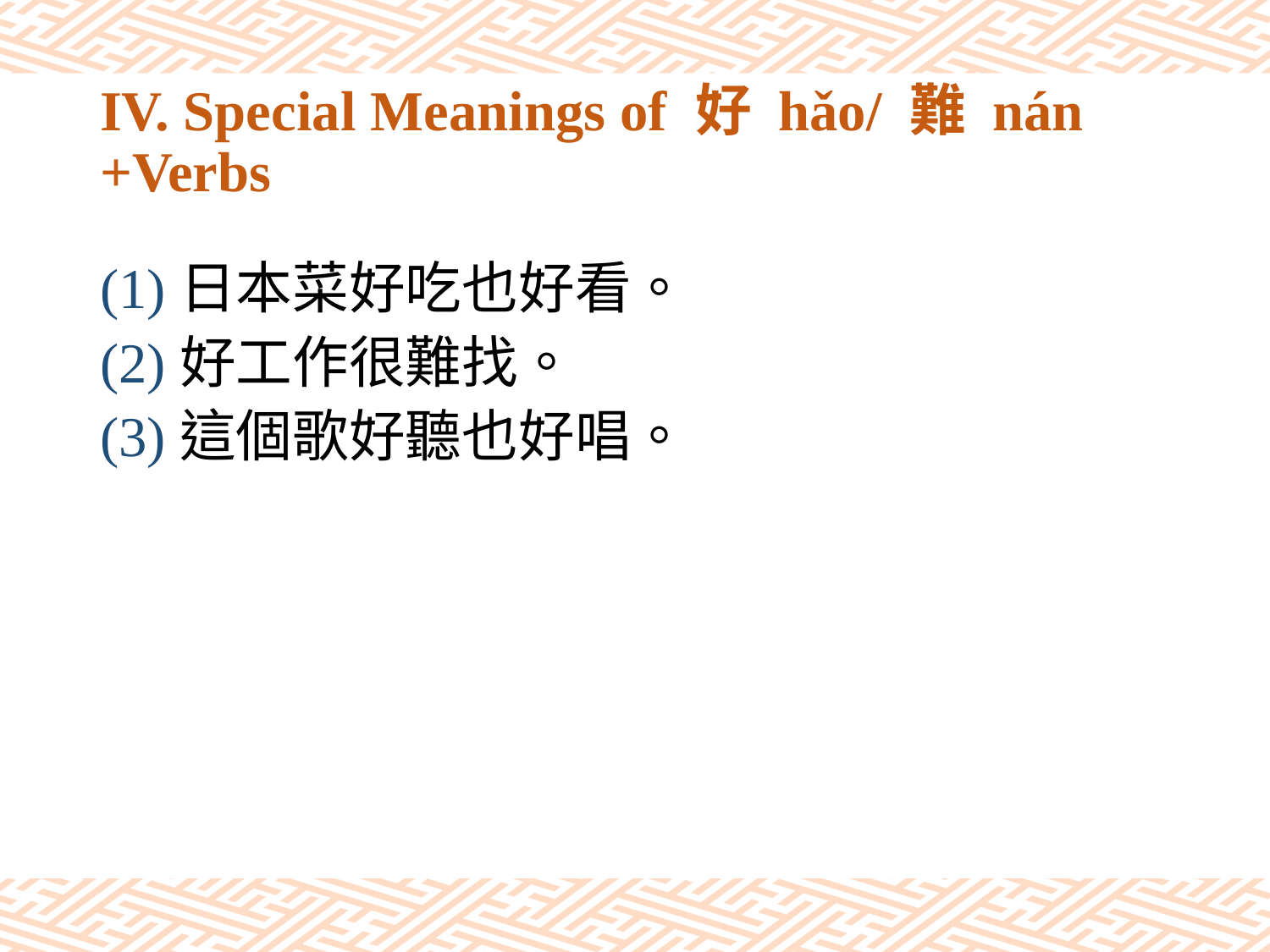

# IV. Special Meanings of 好 hǎo/ 難 nán +Verbs
(1)日本菜好吃也好看。
(2)好工作很難找。
(3)這個歌好聽也好唱。